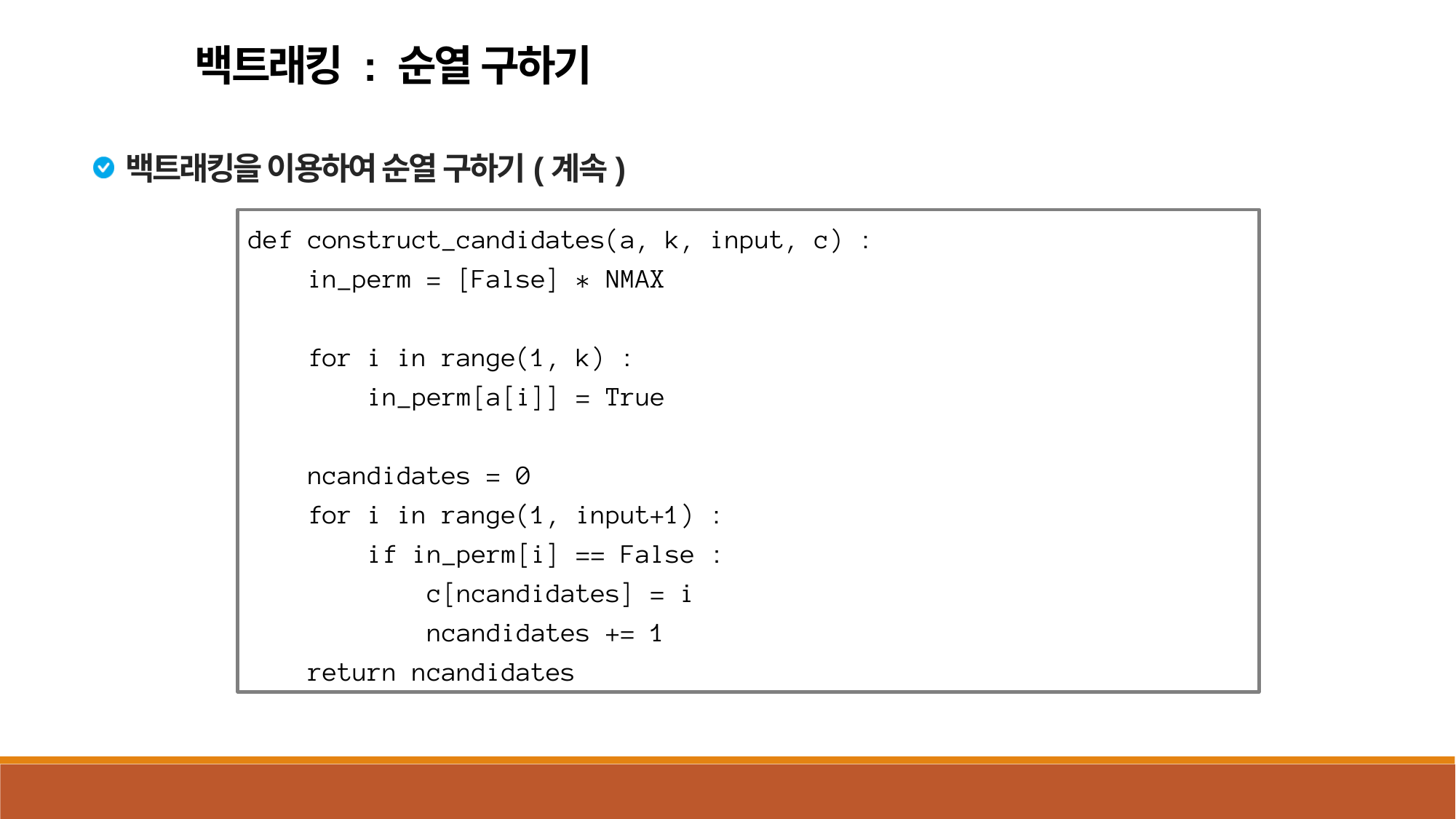

백트래킹 : 순열 구하기
백트래킹을 이용하여 순열 구하기(계속)
def construct_candidates(a, k, input, c) :
    in_perm = [False] * NMAX

    for i in range(1, k) :
        in_perm[a[i]] = True

    ncandidates = 0
    for i in range(1, input+1) :
        if in_perm[i] == False :
            c[ncandidates] = i
            ncandidates += 1
    return ncandidates